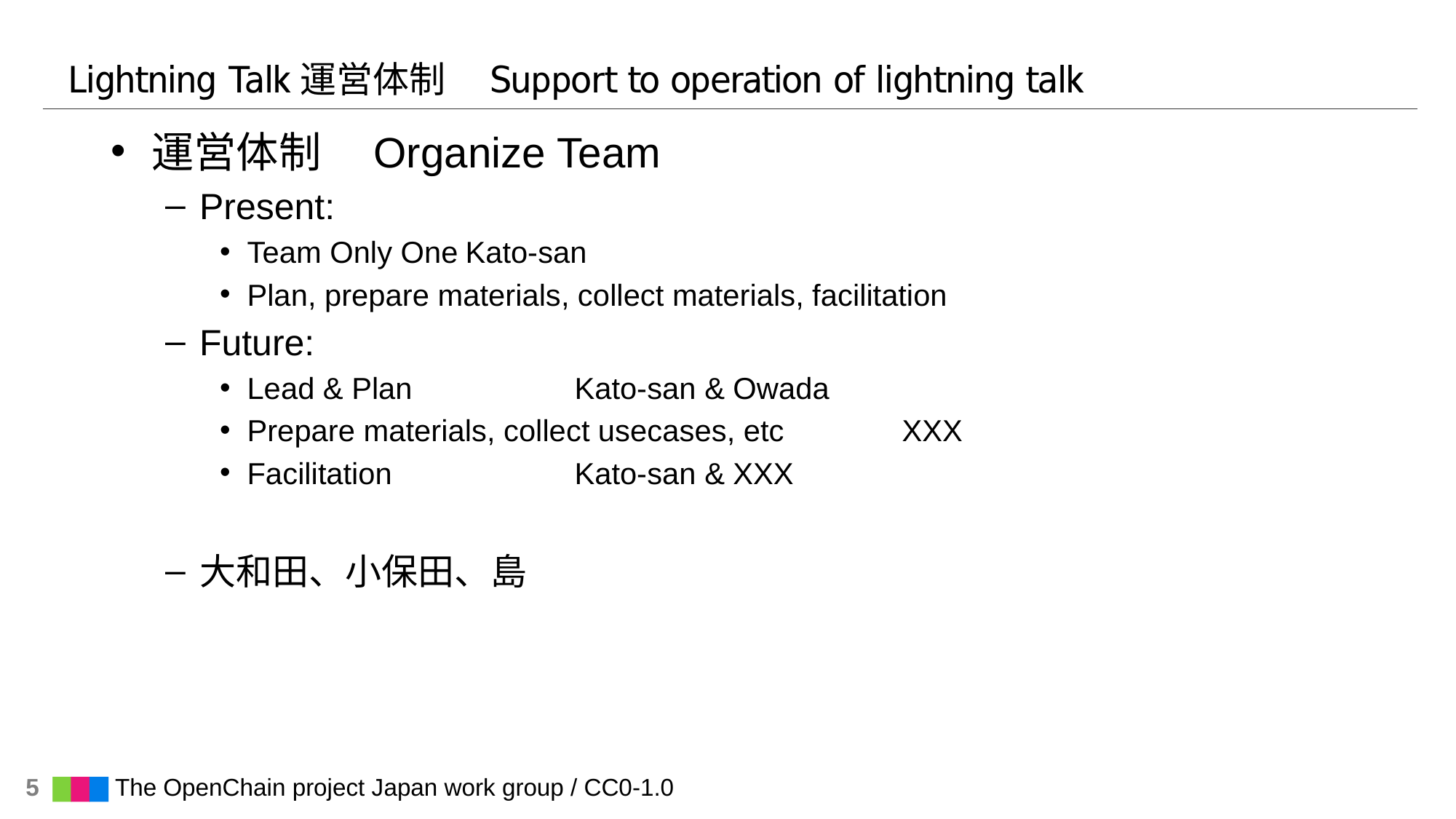

# Lightning Talk運営体制　Support to operation of lightning talk
運営体制　Organize Team
Present:
Team Only One	Kato-san
Plan, prepare materials, collect materials, facilitation
Future:
Lead & Plan		Kato-san & Owada
Prepare materials, collect usecases, etc		XXX
Facilitation 		Kato-san & XXX

大和田、小保田、島